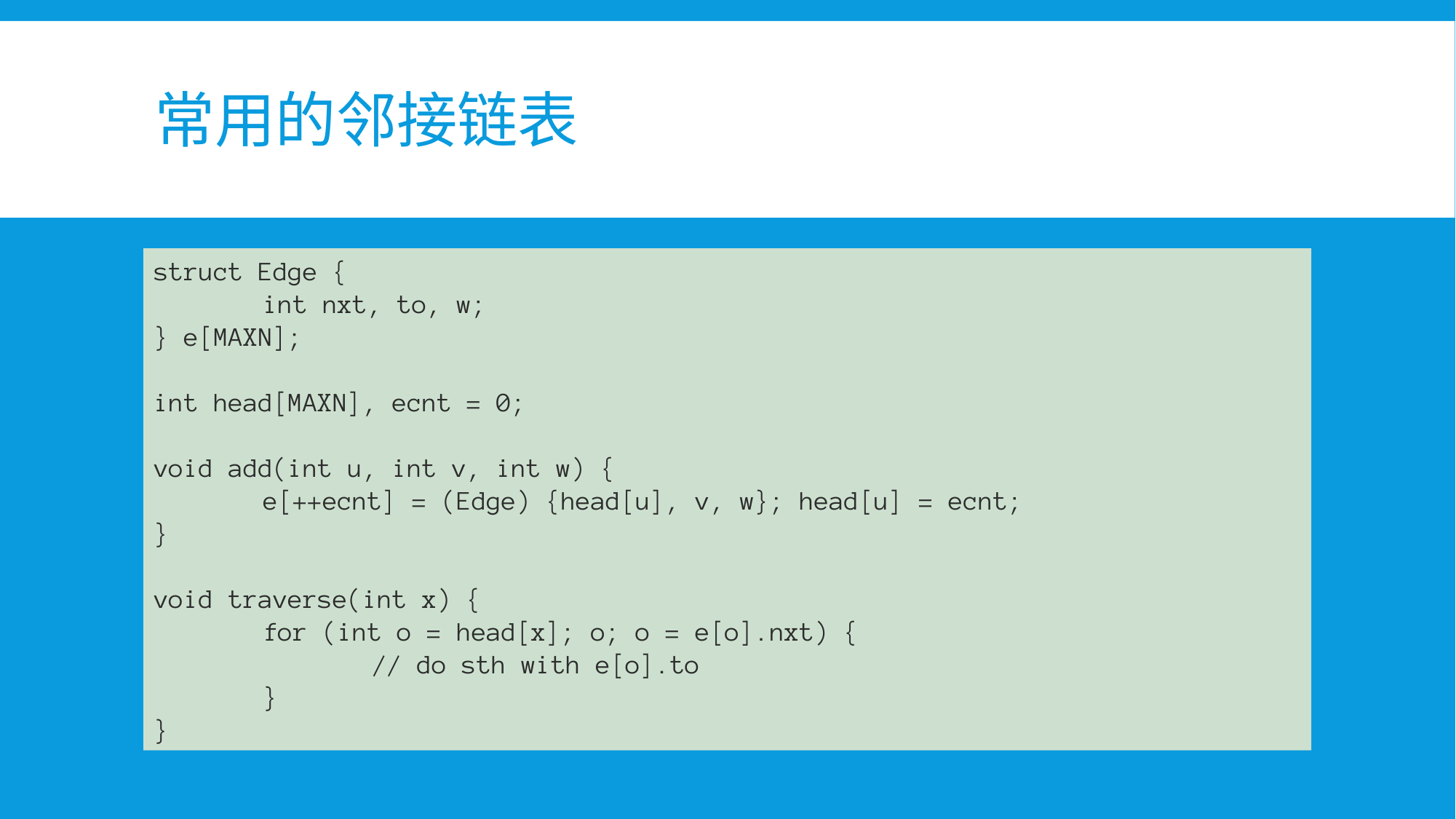

# 常用的邻接链表
struct Edge {
	int nxt, to, w;
} e[MAXN];

int head[MAXN], ecnt = 0;

void add(int u, int v, int w) {
	e[++ecnt] = (Edge) {head[u], v, w}; head[u] = ecnt;
}

void traverse(int x) {
	for (int o = head[x]; o; o = e[o].nxt) {
		// do sth with e[o].to
	}
}